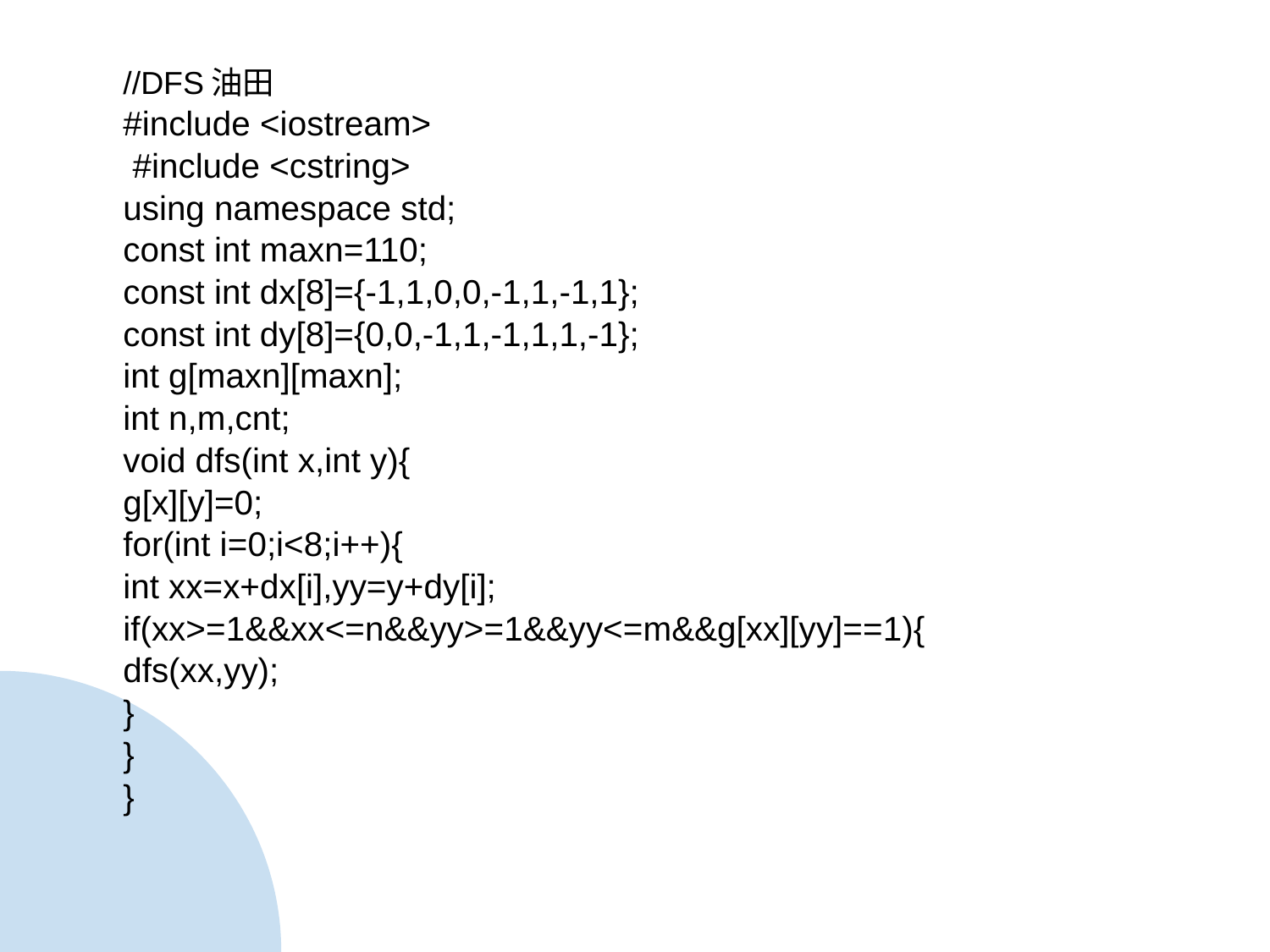

//DFS油田
#include <iostream>
 #include <cstring>
using namespace std;
const int maxn=110;
const int dx[8]={-1,1,0,0,-1,1,-1,1};
const int dy[8]={0,0,-1,1,-1,1,1,-1};
int g[maxn][maxn];
int n,m,cnt;
void dfs(int x,int y){
	g[x][y]=0;
	for(int i=0;i<8;i++){
		int xx=x+dx[i],yy=y+dy[i];
		if(xx>=1&&xx<=n&&yy>=1&&yy<=m&&g[xx][yy]==1){
			dfs(xx,yy);
		}
	}
}